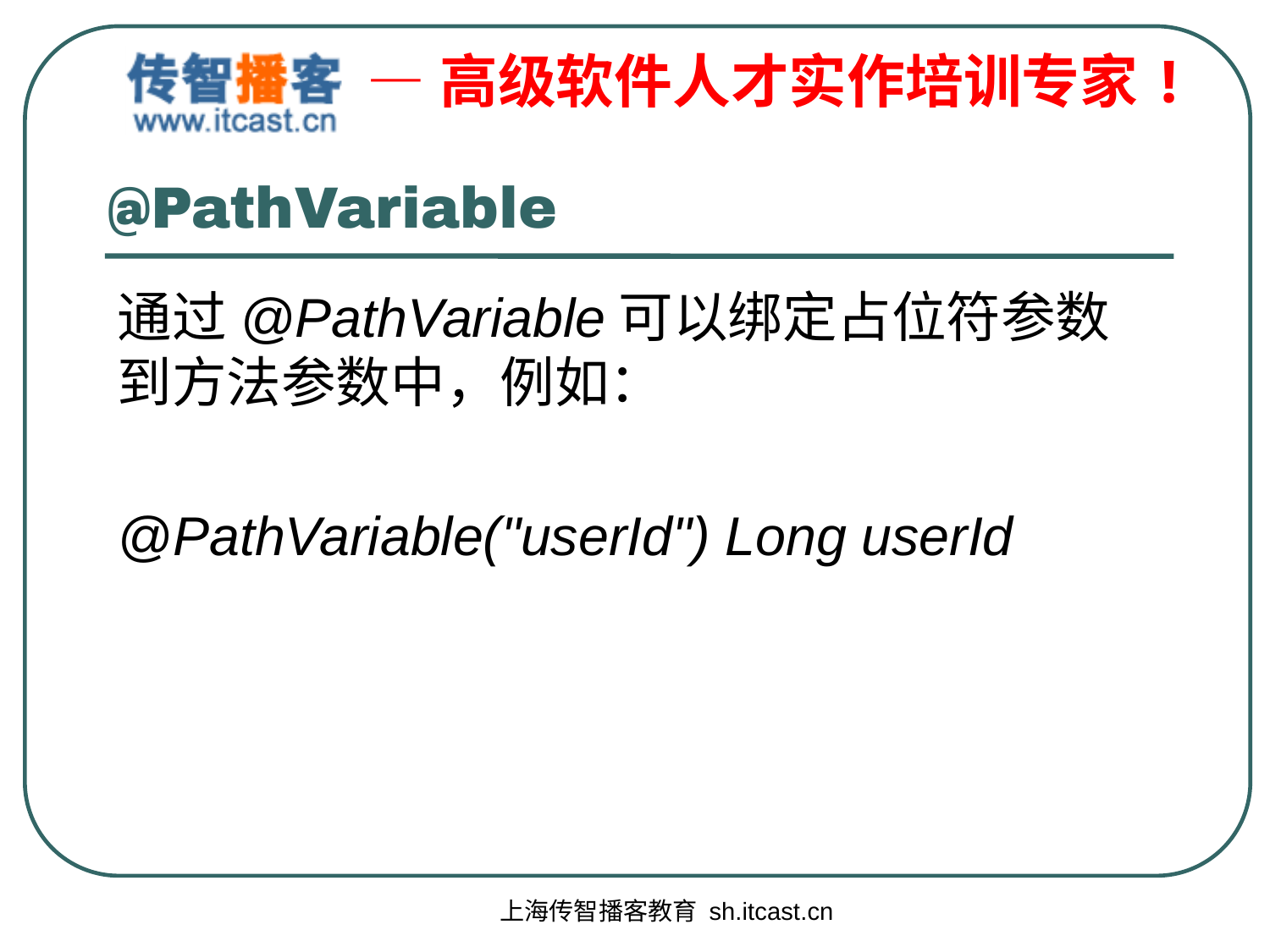

# @PathVariable
通过@PathVariable可以绑定占位符参数到方法参数中，例如：

@PathVariable("userId") Long userId
上海传智播客教育 sh.itcast.cn